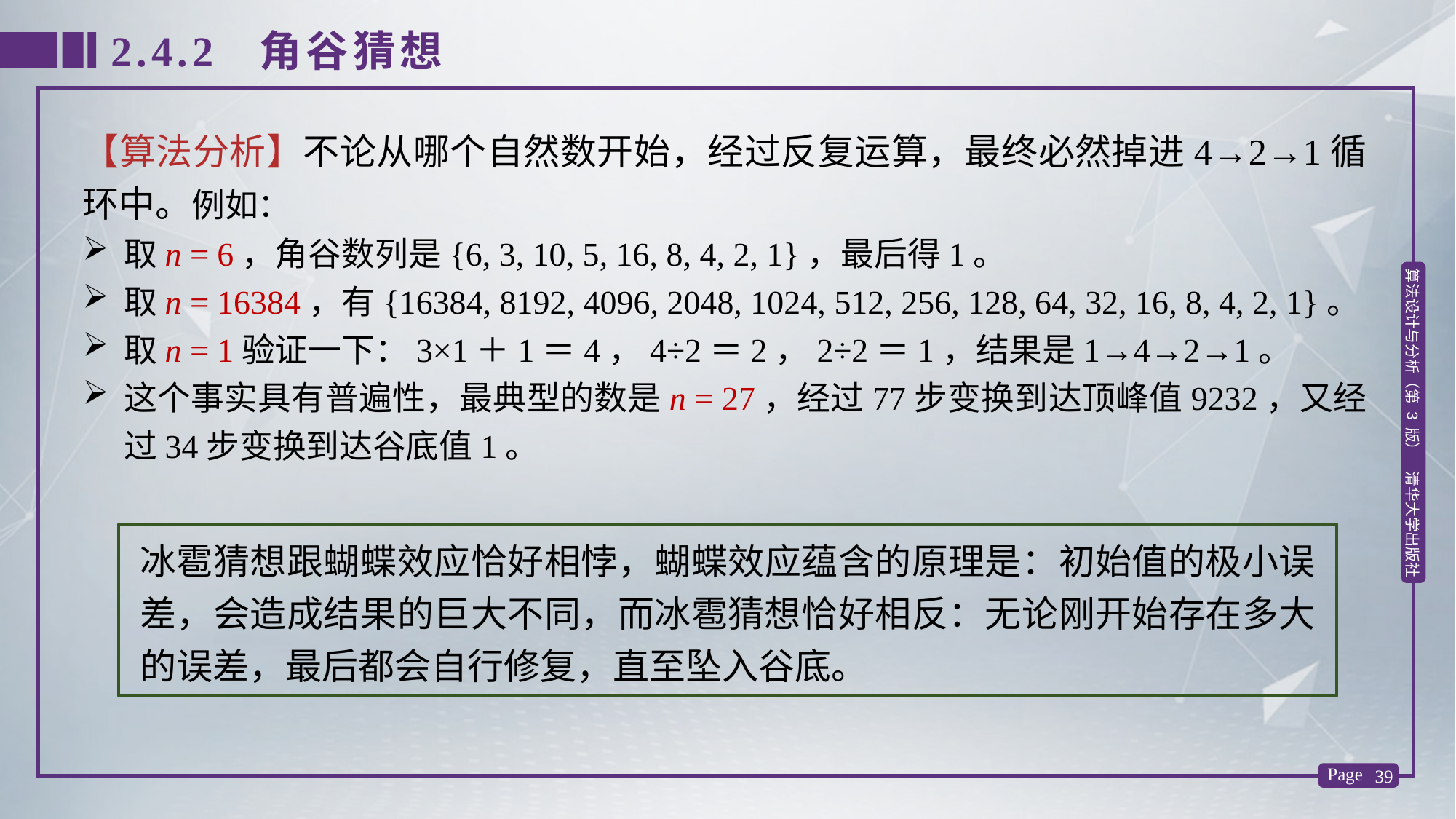

2.4.2  角谷猜想
【算法分析】不论从哪个自然数开始，经过反复运算，最终必然掉进4→2→1循环中。例如：
取n = 6，角谷数列是{6, 3, 10, 5, 16, 8, 4, 2, 1}，最后得1。
取n = 16384，有{16384, 8192, 4096, 2048, 1024, 512, 256, 128, 64, 32, 16, 8, 4, 2, 1}。
取n = 1验证一下：3×1＋1＝4，4÷2＝2，2÷2＝1，结果是1→4→2→1。
这个事实具有普遍性，最典型的数是n = 27，经过77步变换到达顶峰值9232，又经过34步变换到达谷底值1。
冰雹猜想跟蝴蝶效应恰好相悖，蝴蝶效应蕴含的原理是：初始值的极小误差，会造成结果的巨大不同，而冰雹猜想恰好相反：无论刚开始存在多大的误差，最后都会自行修复，直至坠入谷底。